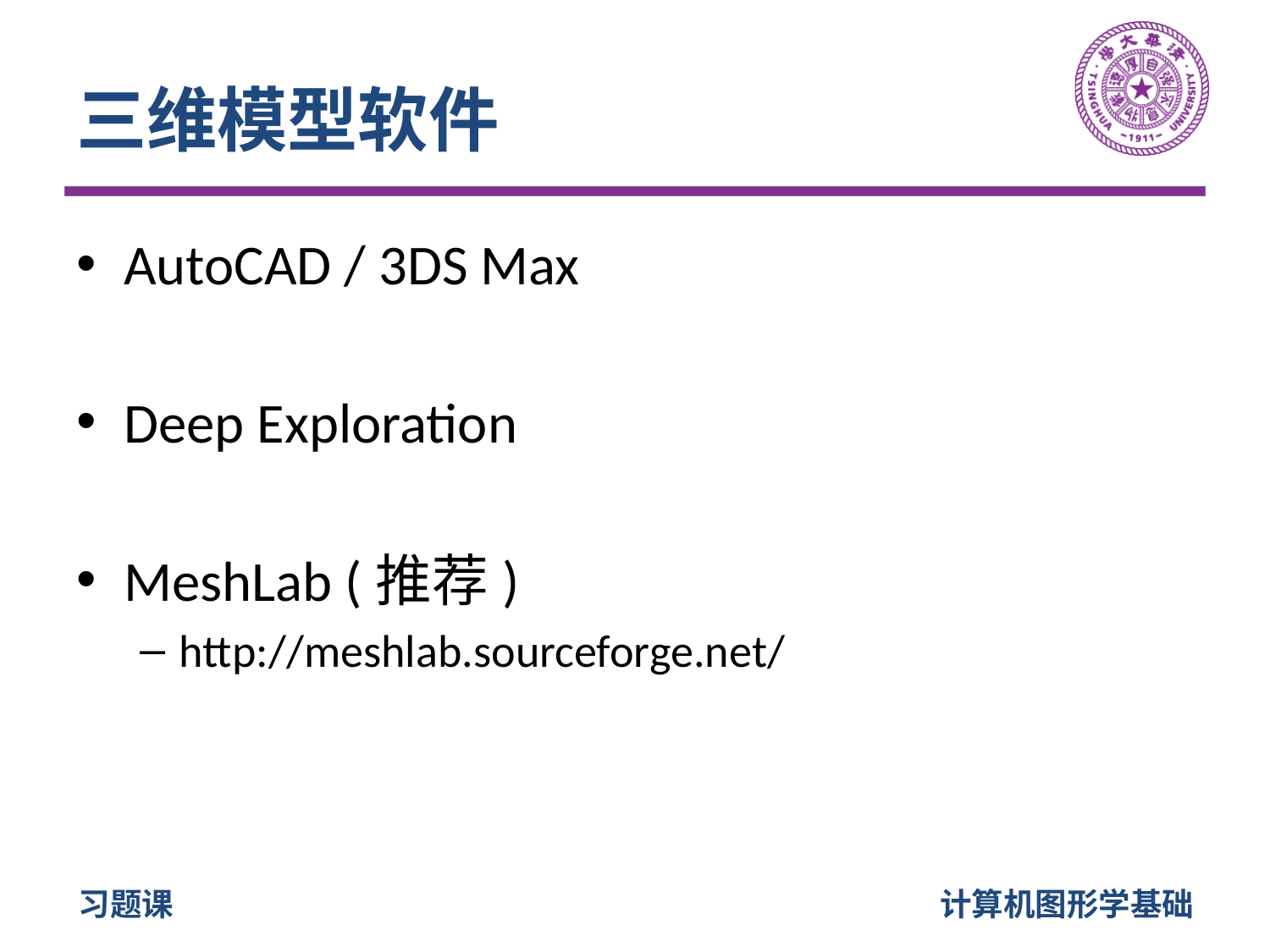

# 三维模型软件
AutoCAD / 3DS Max

Deep Exploration

MeshLab (推荐)
http://meshlab.sourceforge.net/